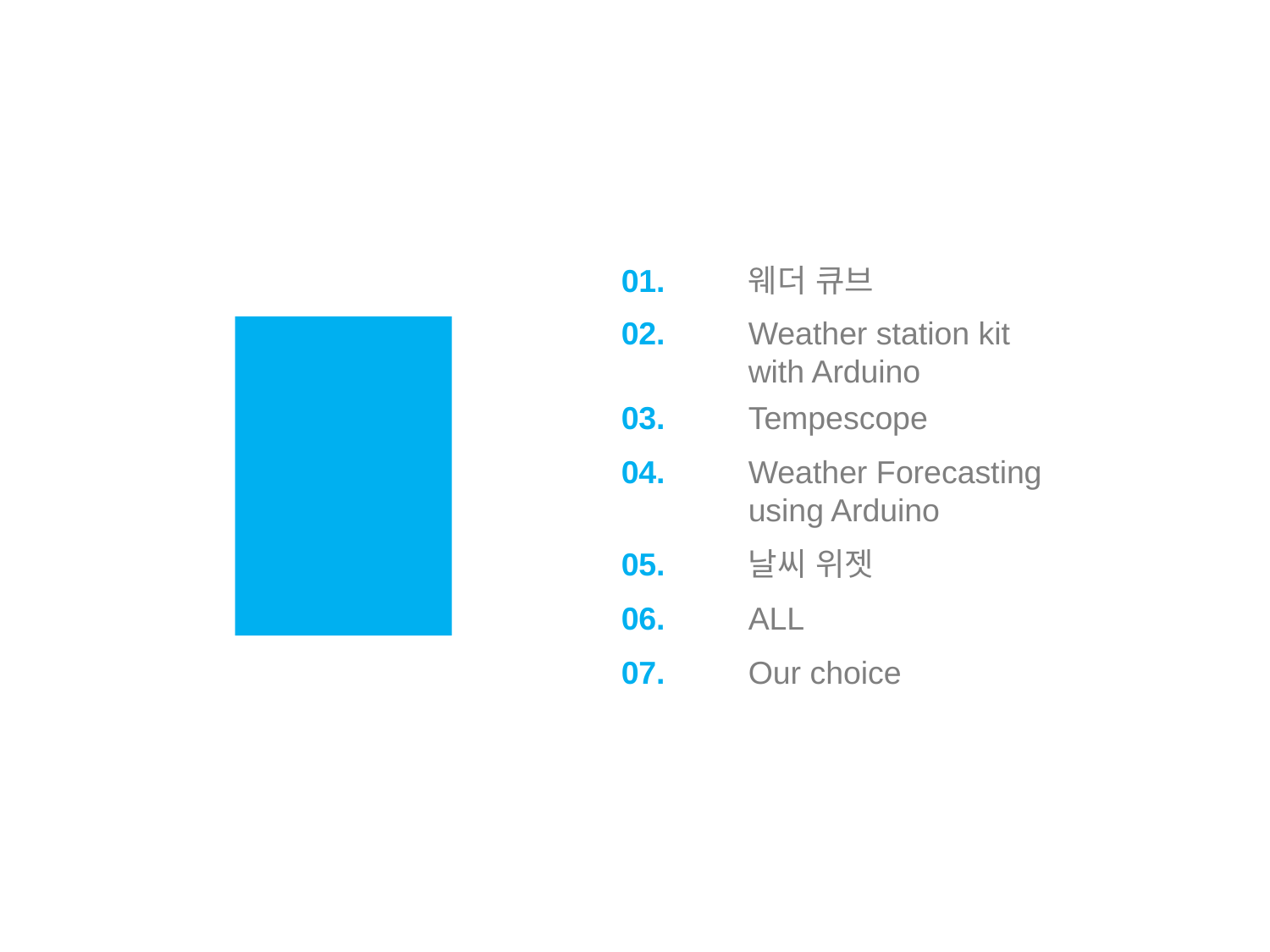

01. 	웨더 큐브
02. 	Weather station kit
	with Arduino
03. 	Tempescope
04. 	Weather Forecasting
	using Arduino
05. 	날씨 위젯
06. 	ALL
07. 	Our choice

Contents